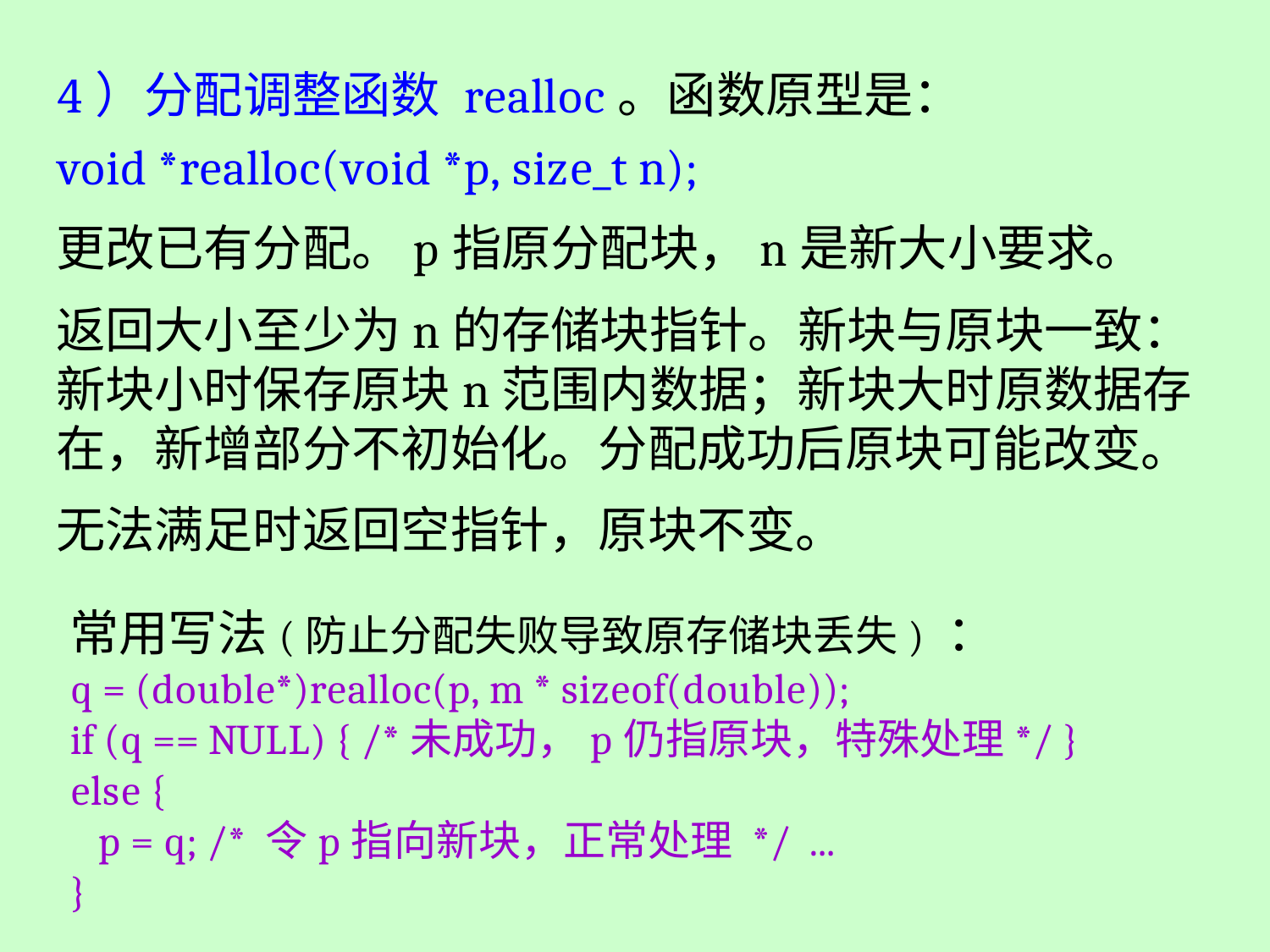

4）分配调整函数 realloc。函数原型是：
void *realloc(void *p, size_t n);
更改已有分配。p指原分配块，n是新大小要求。
返回大小至少为n的存储块指针。新块与原块一致：新块小时保存原块n范围内数据；新块大时原数据存在，新增部分不初始化。分配成功后原块可能改变。
无法满足时返回空指针，原块不变。
常用写法(防止分配失败导致原存储块丢失) ：
q = (double*)realloc(p, m * sizeof(double));
if (q == NULL) { /*未成功，p仍指原块，特殊处理*/ }
else {
   p = q; /* 令p指向新块，正常处理 */  ...
}